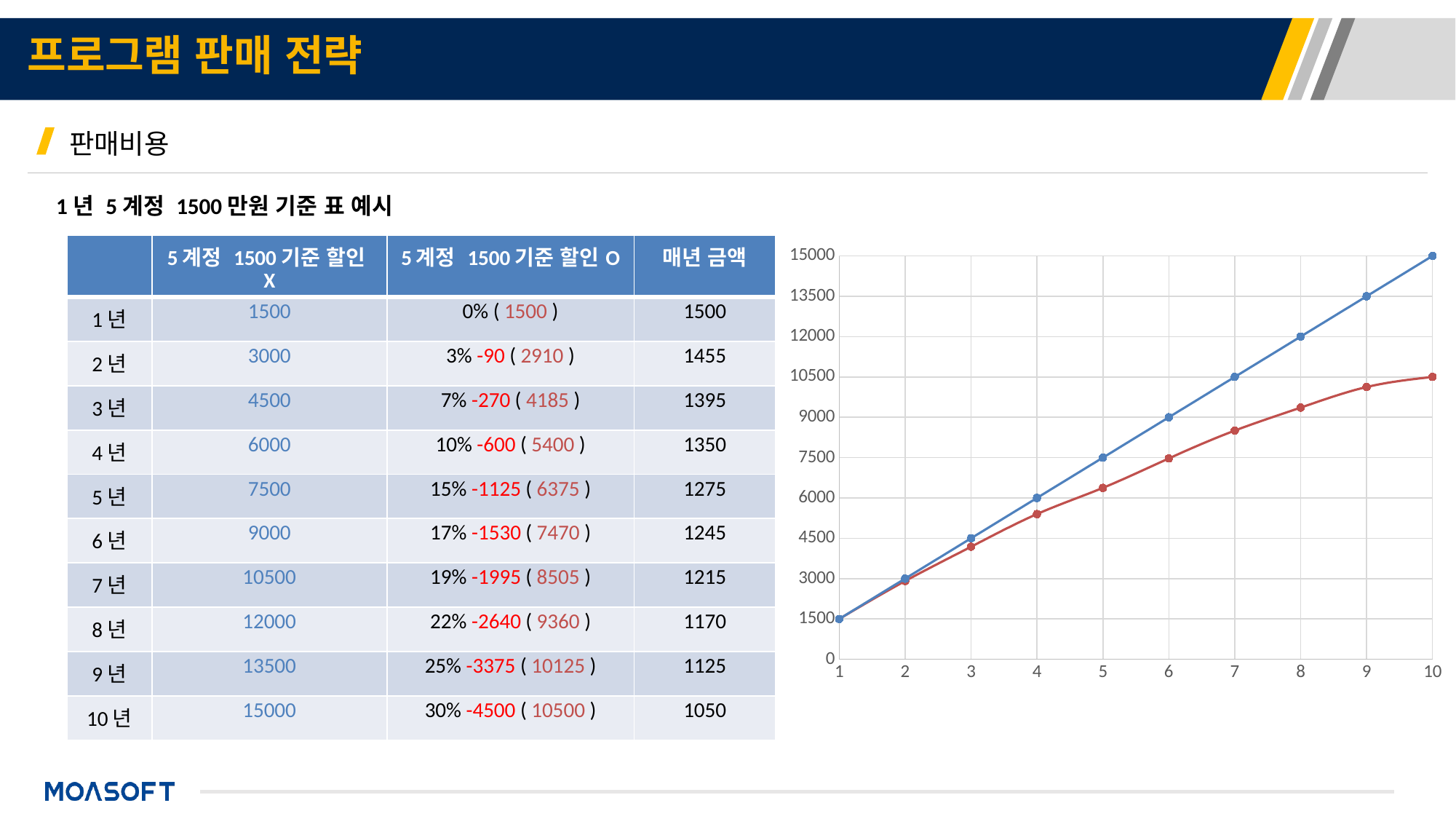

# 프로그램 판매 전략
판매비용

1년 5계정 1500만원 기준 표 예시
|  | 5계정 1500기준 할인X | 5계정 1500기준 할인O | 매년 금액 |
| --- | --- | --- | --- |
| 1년 | 1500 | 0% ( 1500 ) | 1500 |
| 2년 | 3000 | 3% -90 ( 2910 ) | 1455 |
| 3년 | 4500 | 7% -270 ( 4185 ) | 1395 |
| 4년 | 6000 | 10% -600 ( 5400 ) | 1350 |
| 5년 | 7500 | 15% -1125 ( 6375 ) | 1275 |
| 6년 | 9000 | 17% -1530 ( 7470 ) | 1245 |
| 7년 | 10500 | 19% -1995 ( 8505 ) | 1215 |
| 8년 | 12000 | 22% -2640 ( 9360 ) | 1170 |
| 9년 | 13500 | 25% -3375 ( 10125 ) | 1125 |
| 10년 | 15000 | 30% -4500 ( 10500 ) | 1050 |

### Chart

| Category | Y 값 | 열1 |
|---|---|---|